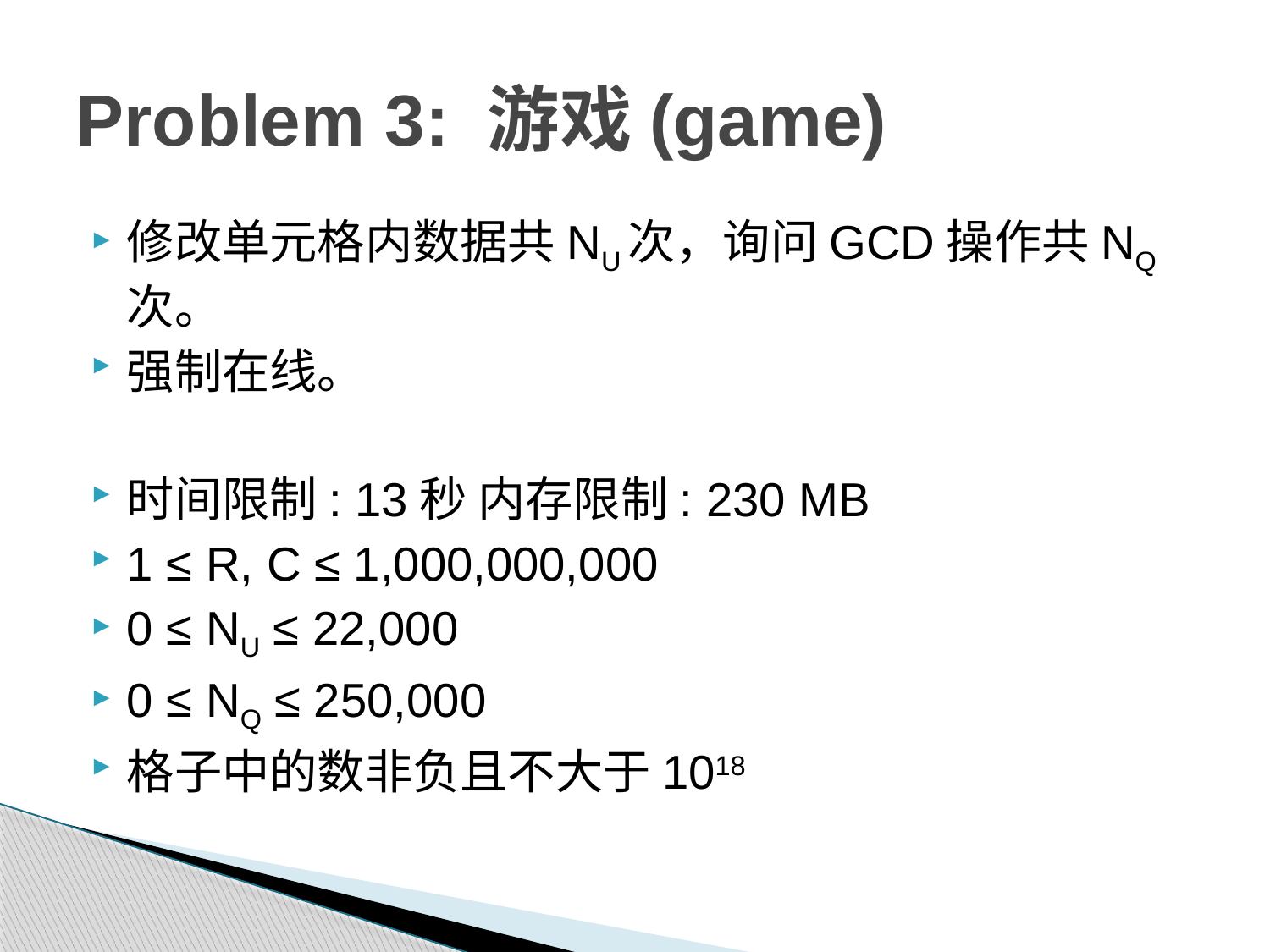

# Problem 3: 游戏(game)
修改单元格内数据共NU次，询问GCD操作共NQ次。
强制在线。

时间限制: 13秒 内存限制: 230 MB
1 ≤ R, C ≤ 1,000,000,000
0 ≤ NU ≤ 22,000
0 ≤ NQ ≤ 250,000
格子中的数非负且不大于1018